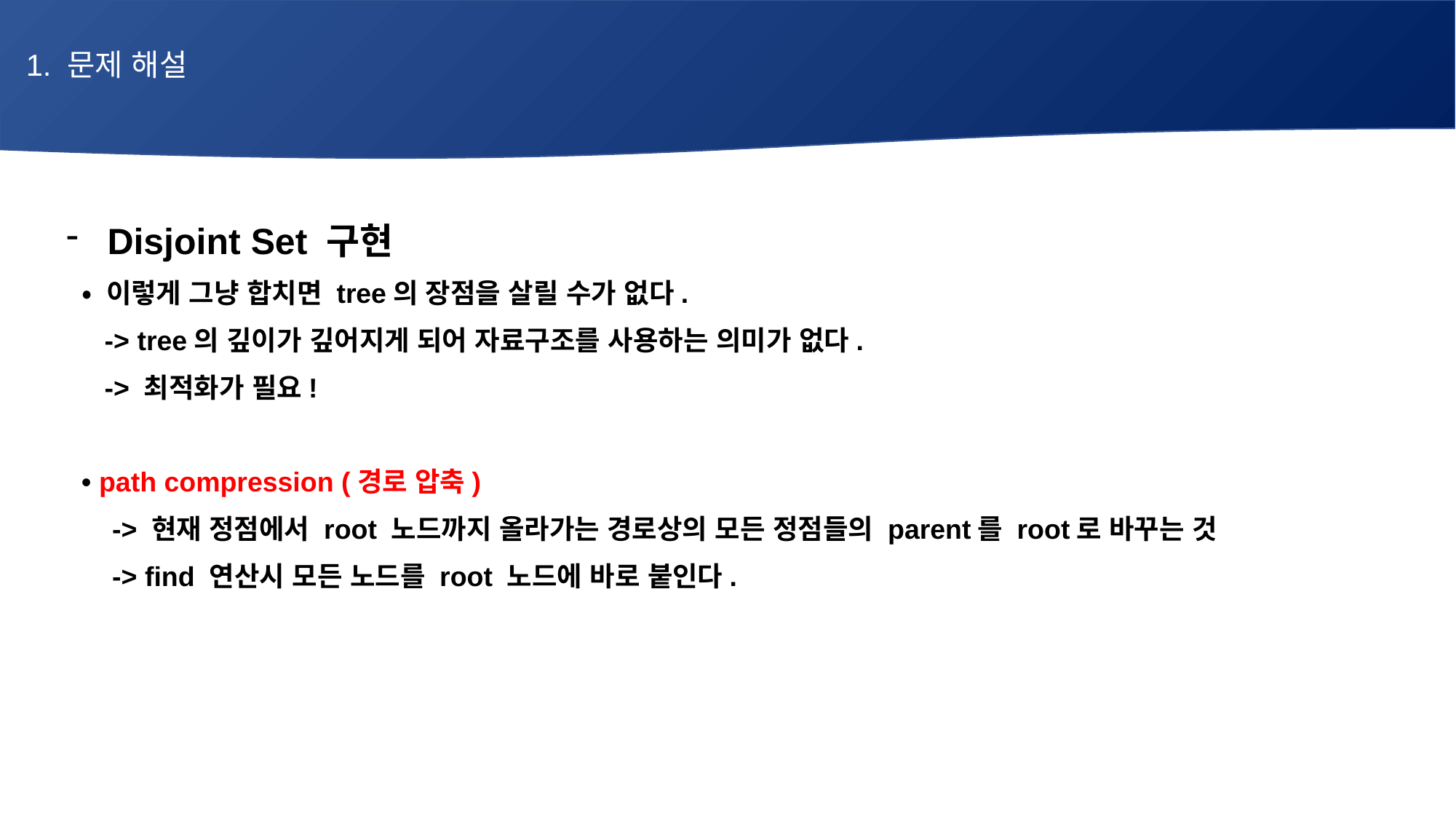

1. 문제 해설
# 매주 1 과제 LV2
Disjoint Set 구현
  • 이렇게 그냥 합치면 tree의 장점을 살릴 수가 없다.
     -> tree의 깊이가 깊어지게 되어 자료구조를 사용하는 의미가 없다.
     -> 최적화가 필요!

  • path compression (경로 압축)
      -> 현재 정점에서 root 노드까지 올라가는 경로상의 모든 정점들의 parent를 root로 바꾸는 것
      -> find 연산시 모든 노드를 root 노드에 바로 붙인다.